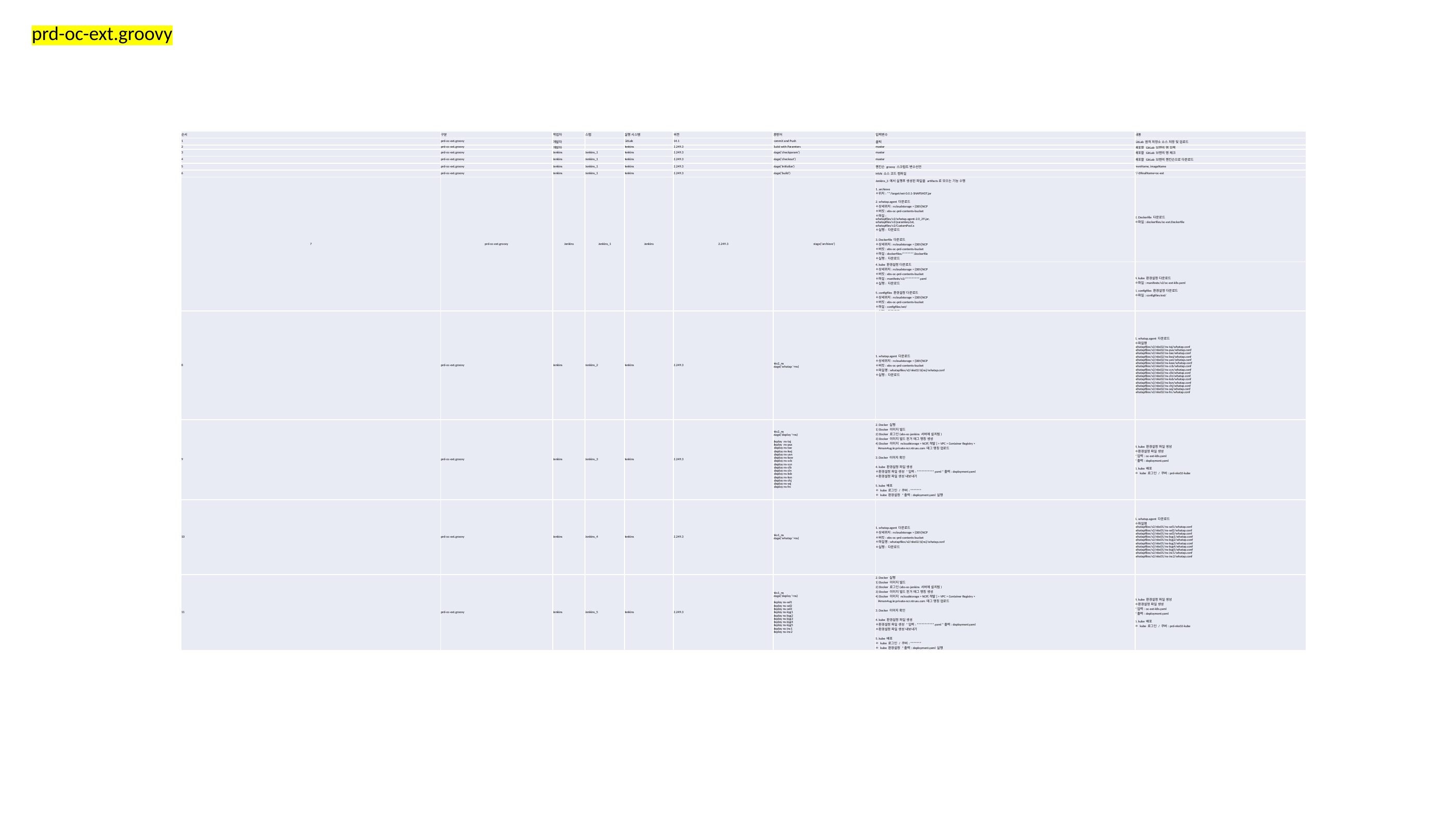

prd-oc-ext.groovy
| 순서 | 구분 | 작업자 | 스탭 | 실행 시스템 | 버전 | 명령어 | 입력변수 | 내용 |
| --- | --- | --- | --- | --- | --- | --- | --- | --- |
| 1 | prd-oc-ext.groovy | 개발자 |  | GitLab | 14.1 | commit and Push | 클릭 | GitLab 원격 저장소 소스 저장 및 업로드 |
| 2 | prd-oc-ext.groovy | 개발자 |  | Jenkins | 2.249.3 | Build with Paramters | master | 배포할 GitLab 브랜치 명 입력 |
| 3 | prd-oc-ext.groovy | Jenkins | Jenkins\_1 | Jenkins | 2.249.3 | stage('checkparam') | master | 배포할 GitLab 브랜치 명 체크 |
| 4 | prd-oc-ext.groovy | Jenkins | Jenkins\_1 | Jenkins | 2.249.3 | stage('checkout') | master | 배포할 GitLab 브랜치 젠킨슨으로 다운로드 |
| 5 | prd-oc-ext.groovy | Jenkins | Jenkins\_1 | Jenkins | 2.249.3 | stage('Initialize') | 젠킨슨 groovy 스크립트 변수선언 | mvnHome, imageName |
| 6 | prd-oc-ext.groovy | Jenkins | Jenkins\_1 | Jenkins | 2.249.3 | stage('build') | MVN 소스 코드 컴파일 | //-DfinalName=oc-ext |
| 7 | prd-oc-ext.groovy | Jenkins | Jenkins\_1 | Jenkins | 2.249.3 | stage('archieve') | Jenkins\_3 에서 실행후 생성된 파일을 artifacts로 모으는 기능 수행 1. archieve ㅇ위치: \*\*/target/ext-0.0.1-SNAPSHOT.jar 2. whatap.agent 다운로드 ㅇ상세위치: ncloudstorage > [DEV]NCP ㅇ버킷: ebs-oc-prd-contents-bucket ㅇ파일: whatapfiles/v2/whatap.agent-2.0\_29.jar, whatapfiles/v2/paramkey.txt, whatapfiles/v2/CustomPool.x ㅇ실행: 다운로드 3. Dockerfile 다운로드 ㅇ상세위치: ncloudstorage > [DEV]NCP ㅇ버킷: ebs-oc-prd-contents-bucket ㅇ파일: dockerfiles/\*\*\*\*\*\*\*.Dockerfile ㅇ실행: 다운로드 | 2. Dockerfile 다운로드 ㅇ파일: dockerfiles/oc-ext.Dockerfile |
|  |  |  |  |  |  |  | 4. kube 환경설정 다운로드 ㅇ상세위치: ncloudstorage > [DEV]NCP ㅇ버킷: ebs-oc-prd-contents-bucket ㅇ파일: manifests/v2/\*\*\*\*\*\*\*\*\*.yaml ㅇ실행: 다운로드 5. configfiles 환경설정 다운로드 ㅇ상세위치: ncloudstorage > [DEV]NCP ㅇ버킷: ebs-oc-prd-contents-bucket ㅇ파일: configfiles/ext/ ㅇ실행: 다운로드 | 4. kube 환경설정 다운로드 ㅇ파일: manifests/v2/oc-ext-k8s.yaml 5. configfiles 환경설정 다운로드 ㅇ파일: configfiles/ext/ |
| 8 | prd-oc-ext.groovy | Jenkins | Jenkins\_2 | Jenkins | 2.249.3 | nks2\_ns stage('whatap '+ns) | 1. whatap.agent 다운로드 ㅇ상세위치: ncloudstorage > [DEV]NCP ㅇ버킷: ebs-oc-prd-contents-bucket ㅇ파일명: whatapfiles/v2/nks02/${ns}/whatap.conf ㅇ실행: 다운로드 | 1. whatap.agent 다운로드 ㅇ파일명 whatapfiles/v2/nks02/ns-taj/whatap.conf whatapfiles/v2/nks02/ns-pus/whatap.conf whatapfiles/v2/nks02/ns-tae/whatap.conf whatapfiles/v2/nks02/ns-kwj/whatap.conf whatapfiles/v2/nks02/ns-usn/whatap.conf whatapfiles/v2/nks02/ns-kaw/whatap.conf whatapfiles/v2/nks02/ns-ccb/whatap.conf whatapfiles/v2/nks02/ns-ccn/whatap.conf whatapfiles/v2/nks02/ns-clb/whatap.conf whatapfiles/v2/nks02/ns-cln/whatap.conf whatapfiles/v2/nks02/ns-ksb/whatap.conf whatapfiles/v2/nks02/ns-ksn/whatap.conf whatapfiles/v2/nks02/ns-chj/whatap.conf whatapfiles/v2/nks02/ns-sej/whatap.conf whatapfiles/v2/nks02/ns-frc/whatap.conf |
| 9 | prd-oc-ext.groovy | Jenkins | Jenkins\_3 | Jenkins | 2.249.3 | nks2\_ns stage('deploy '+ns) deploy ns-taj deploy ns-pus deploy ns-tae deploy ns-kwj deploy ns-usn deploy ns-kaw deploy ns-ccb deploy ns-ccn deploy ns-clb deploy ns-cln deploy ns-ksb deploy ns-ksn deploy ns-chj deploy ns-sej deploy ns-frc | 2. Docker 실행 1) Docker 이미지 빌드 2) Docker 로그인(ebs-oc-jenkins 서버에 설치됨) 3) Docker 이미지 빌드 된거 태그 명칭 생성 4) Docker 이미지 ncloudstorage > NCP[개발] > VPC > Container Registry > l4msm4ug.kr.private-ncr.ntruss.com 태그 명칭 업로드 3. Docker 이미지 확인 4. kube 환경설정 파일 생성 ㅇ환경설정 파일 생성 \*입력: \*\*\*\*\*\*\*\*\*\*\*.yaml \*출력: deployment.yaml ㅇ환경설정 파일 생성 내보내기 5. kube 배포 ㅇ kube 로그인 / 쿠버: \*\*\*\*\*\*\* ㅇ kube 환경설정 \*출력: deployment.yaml 실행 | 4. kube 환경설정 파일 생성 ㅇ환경설정 파일 생성 \*입력: oc-ext-k8s.yaml \*출력: deployment.yaml 5. kube 배포 ㅇ kube 로그인 / 쿠버: prd-nks02-kube |
| 10 | prd-oc-ext.groovy | Jenkins | Jenkins\_4 | Jenkins | 2.249.3 | nks1\_ns stage('whatap '+ns) | 1. whatap.agent 다운로드 ㅇ상세위치: ncloudstorage > [DEV]NCP ㅇ버킷: ebs-oc-prd-contents-bucket ㅇ파일명: whatapfiles/v2/nks02/${ns}/whatap.conf ㅇ실행: 다운로드 | 1. whatap.agent 다운로드 ㅇ파일명 whatapfiles/v2/nks01/ns-sel1/whatap.conf whatapfiles/v2/nks01/ns-sel2/whatap.conf whatapfiles/v2/nks01/ns-sel3/whatap.conf whatapfiles/v2/nks01/ns-kyg1/whatap.conf whatapfiles/v2/nks01/ns-kyg2/whatap.conf whatapfiles/v2/nks01/ns-kyg3/whatap.conf whatapfiles/v2/nks01/ns-kyg4/whatap.conf whatapfiles/v2/nks01/ns-kyg5/whatap.conf whatapfiles/v2/nks01/ns-inc1/whatap.conf whatapfiles/v2/nks01/ns-inc2/whatap.conf |
| 11 | prd-oc-ext.groovy | Jenkins | Jenkins\_5 | Jenkins | 2.249.3 | nks1\_ns stage('deploy '+ns) deploy ns-sel1 deploy ns-sel2 deploy ns-sel3 deploy ns-kyg1 deploy ns-kyg2 deploy ns-kyg3 deploy ns-kyg4 deploy ns-kyg5 deploy ns-inc1 deploy ns-inc2 | 2. Docker 실행 1) Docker 이미지 빌드 2) Docker 로그인(ebs-oc-jenkins 서버에 설치됨) 3) Docker 이미지 빌드 된거 태그 명칭 생성 4) Docker 이미지 ncloudstorage > NCP[개발] > VPC > Container Registry > l4msm4ug.kr.private-ncr.ntruss.com 태그 명칭 업로드 3. Docker 이미지 확인 4. kube 환경설정 파일 생성 ㅇ환경설정 파일 생성 \*입력: \*\*\*\*\*\*\*\*\*\*\*.yaml \*출력: deployment.yaml ㅇ환경설정 파일 생성 내보내기 5. kube 배포 ㅇ kube 로그인 / 쿠버: \*\*\*\*\*\*\* ㅇ kube 환경설정 \*출력: deployment.yaml 실행 | 4. kube 환경설정 파일 생성 ㅇ환경설정 파일 생성 \*입력: oc-ext-k8s.yaml \*출력: deployment.yaml 5. kube 배포 ㅇ kube 로그인 / 쿠버: prd-nks02-kube |